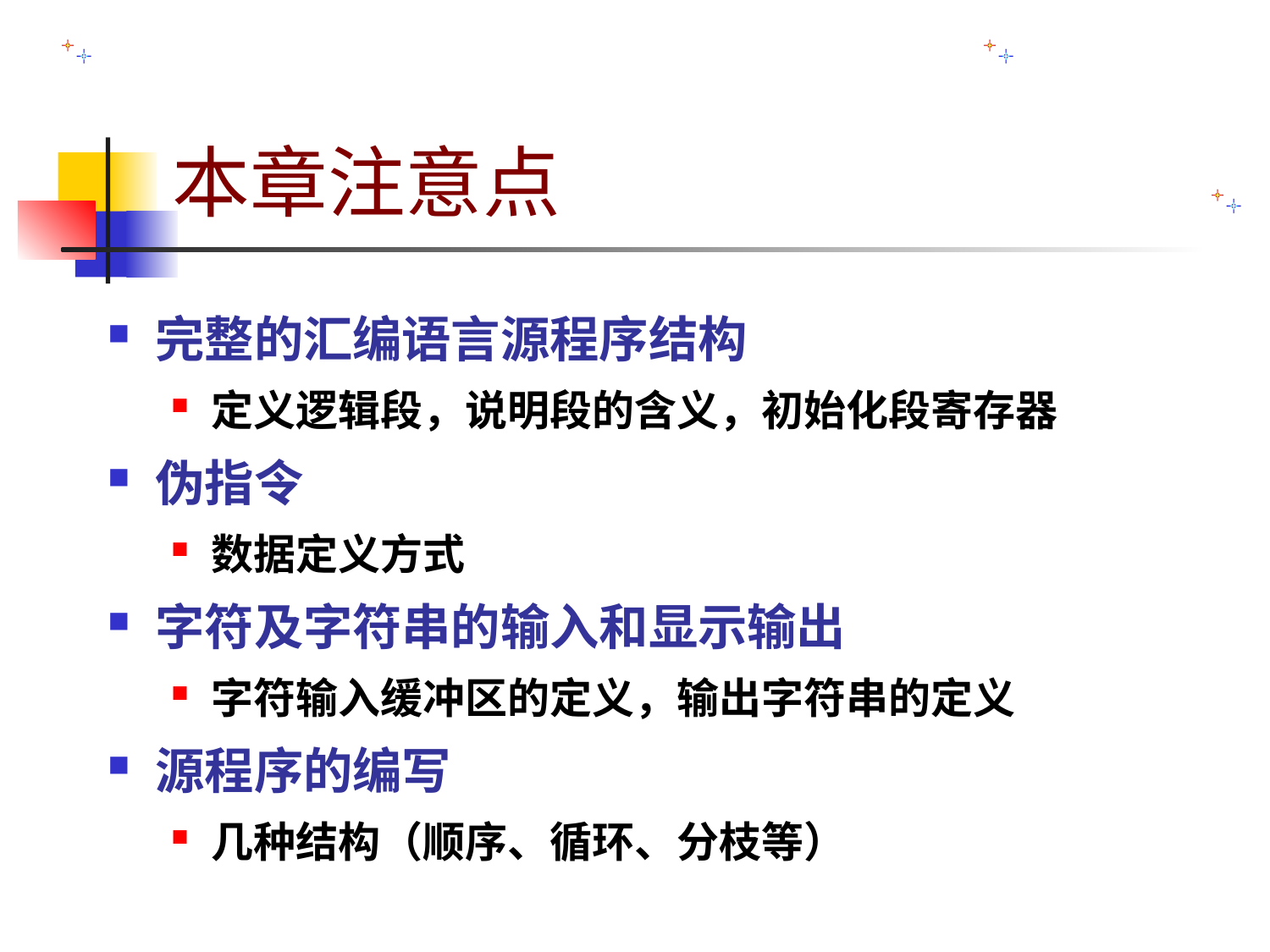

# 本章注意点
完整的汇编语言源程序结构
定义逻辑段，说明段的含义，初始化段寄存器
伪指令
数据定义方式
字符及字符串的输入和显示输出
字符输入缓冲区的定义，输出字符串的定义
源程序的编写
几种结构（顺序、循环、分枝等）